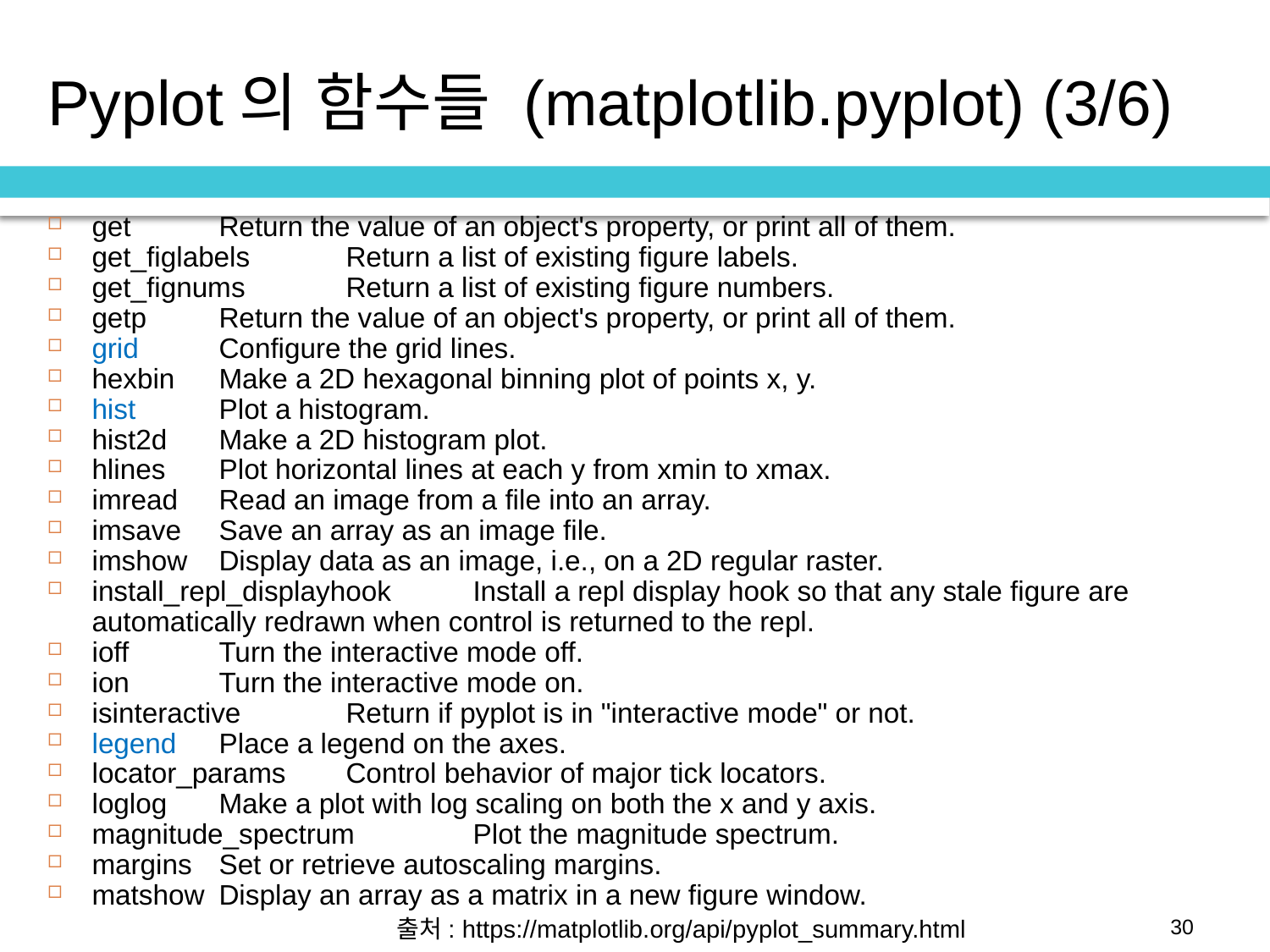

# Pyplot의 함수들 (matplotlib.pyplot) (3/6)
get	Return the value of an object's property, or print all of them.
get_figlabels	Return a list of existing figure labels.
get_fignums	Return a list of existing figure numbers.
getp	Return the value of an object's property, or print all of them.
grid	Configure the grid lines.
hexbin	Make a 2D hexagonal binning plot of points x, y.
hist	Plot a histogram.
hist2d	Make a 2D histogram plot.
hlines	Plot horizontal lines at each y from xmin to xmax.
imread	Read an image from a file into an array.
imsave	Save an array as an image file.
imshow	Display data as an image, i.e., on a 2D regular raster.
install_repl_displayhook	Install a repl display hook so that any stale figure are automatically redrawn when control is returned to the repl.
ioff	Turn the interactive mode off.
ion	Turn the interactive mode on.
isinteractive	Return if pyplot is in "interactive mode" or not.
legend	Place a legend on the axes.
locator_params	Control behavior of major tick locators.
loglog	Make a plot with log scaling on both the x and y axis.
magnitude_spectrum	Plot the magnitude spectrum.
margins	Set or retrieve autoscaling margins.
matshow	Display an array as a matrix in a new figure window.
출처: https://matplotlib.org/api/pyplot_summary.html
30